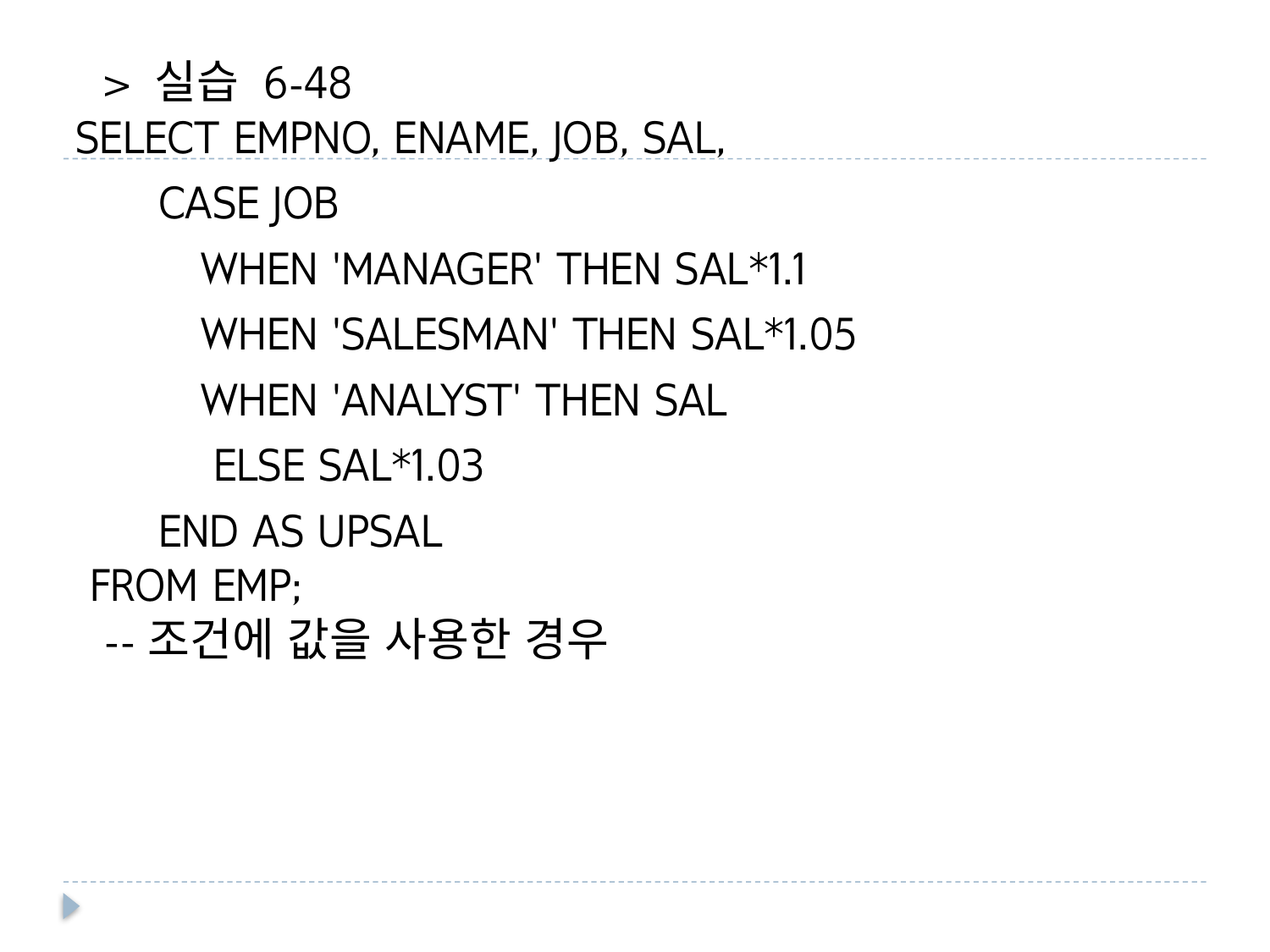

> 실습 6-48
SELECT EMPNO, ENAME, JOB, SAL,
      CASE JOB
         WHEN 'MANAGER' THEN SAL*1.1
         WHEN 'SALESMAN' THEN SAL*1.05
         WHEN 'ANALYST' THEN SAL
          ELSE SAL*1.03
      END AS UPSAL
 FROM EMP;
  --조건에 값을 사용한 경우